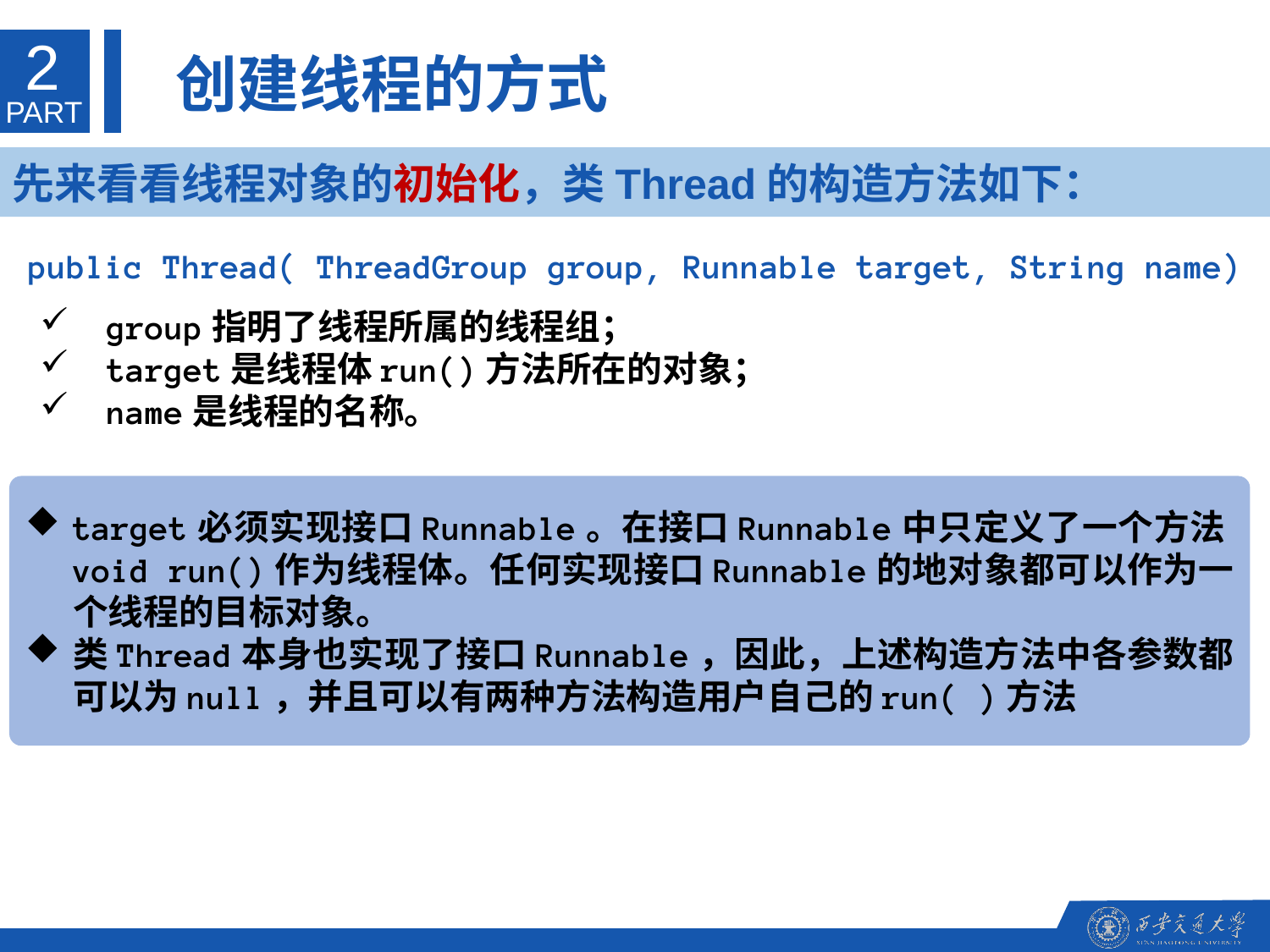

2
 创建线程的方式
PART
先来看看线程对象的初始化，类Thread的构造方法如下：
public Thread( ThreadGroup group, Runnable target, String name)
 group指明了线程所属的线程组；
 target是线程体run()方法所在的对象；
 name是线程的名称。
target必须实现接口Runnable。在接口Runnable中只定义了一个方法void run()作为线程体。任何实现接口Runnable的地对象都可以作为一个线程的目标对象。
类Thread本身也实现了接口Runnable，因此，上述构造方法中各参数都可以为null，并且可以有两种方法构造用户自己的run( )方法